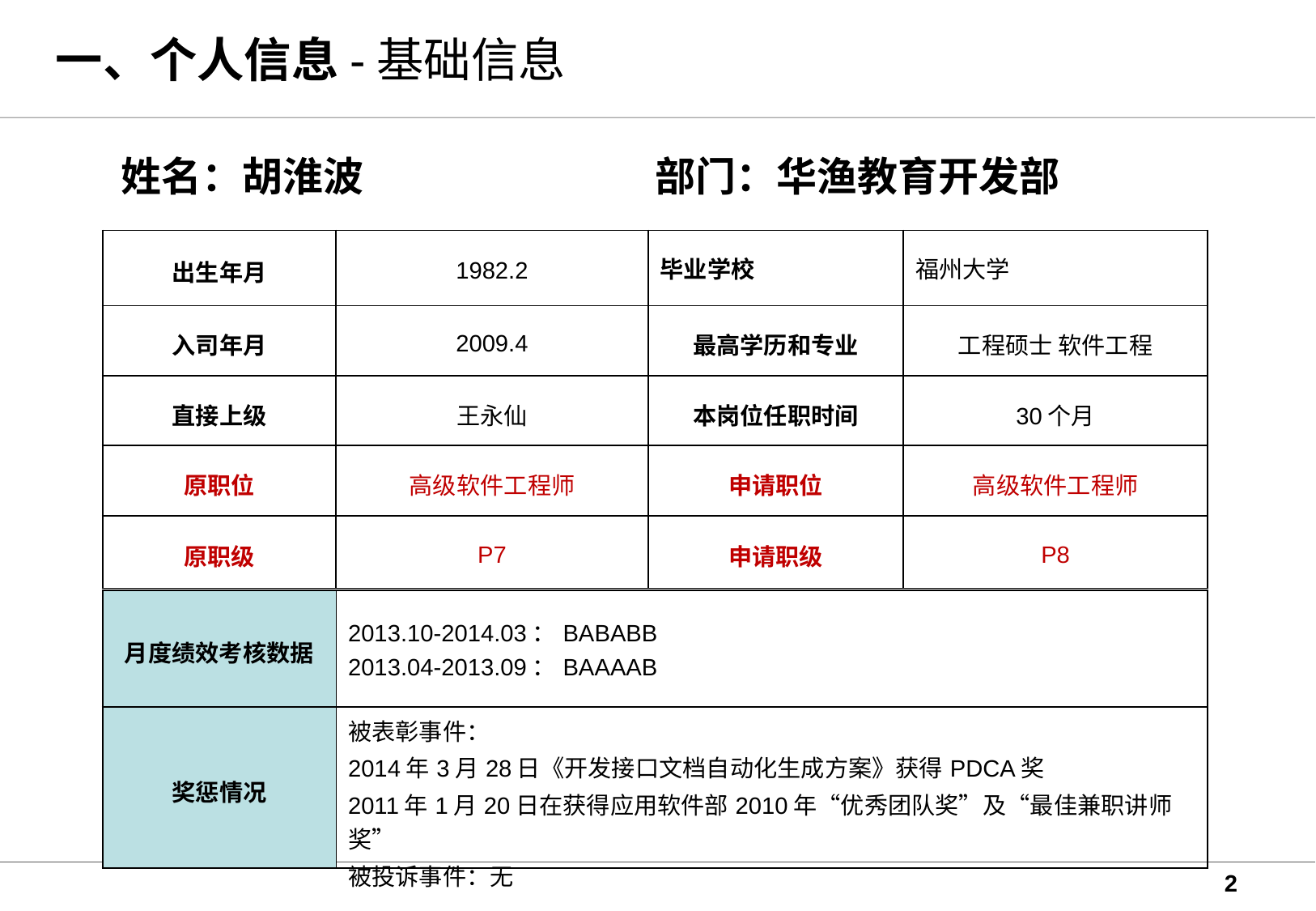

# 一、个人信息-基础信息
部门：华渔教育开发部
姓名：胡淮波
| 出生年月 | 1982.2 | 毕业学校 | 福州大学 |
| --- | --- | --- | --- |
| 入司年月 | 2009.4 | 最高学历和专业 | 工程硕士 软件工程 |
| 直接上级 | 王永仙 | 本岗位任职时间 | 30个月 |
| 原职位 | 高级软件工程师 | 申请职位 | 高级软件工程师 |
| 原职级 | P7 | 申请职级 | P8 |
| 月度绩效考核数据 | 2013.10-2014.03：BABABB 2013.04-2013.09：BAAAAB |
| --- | --- |
| 奖惩情况 | 被表彰事件： 2014年3月28日《开发接口文档自动化生成方案》获得PDCA奖 2011年1月20日在获得应用软件部2010年“优秀团队奖”及“最佳兼职讲师奖” 被投诉事件：无 |
2